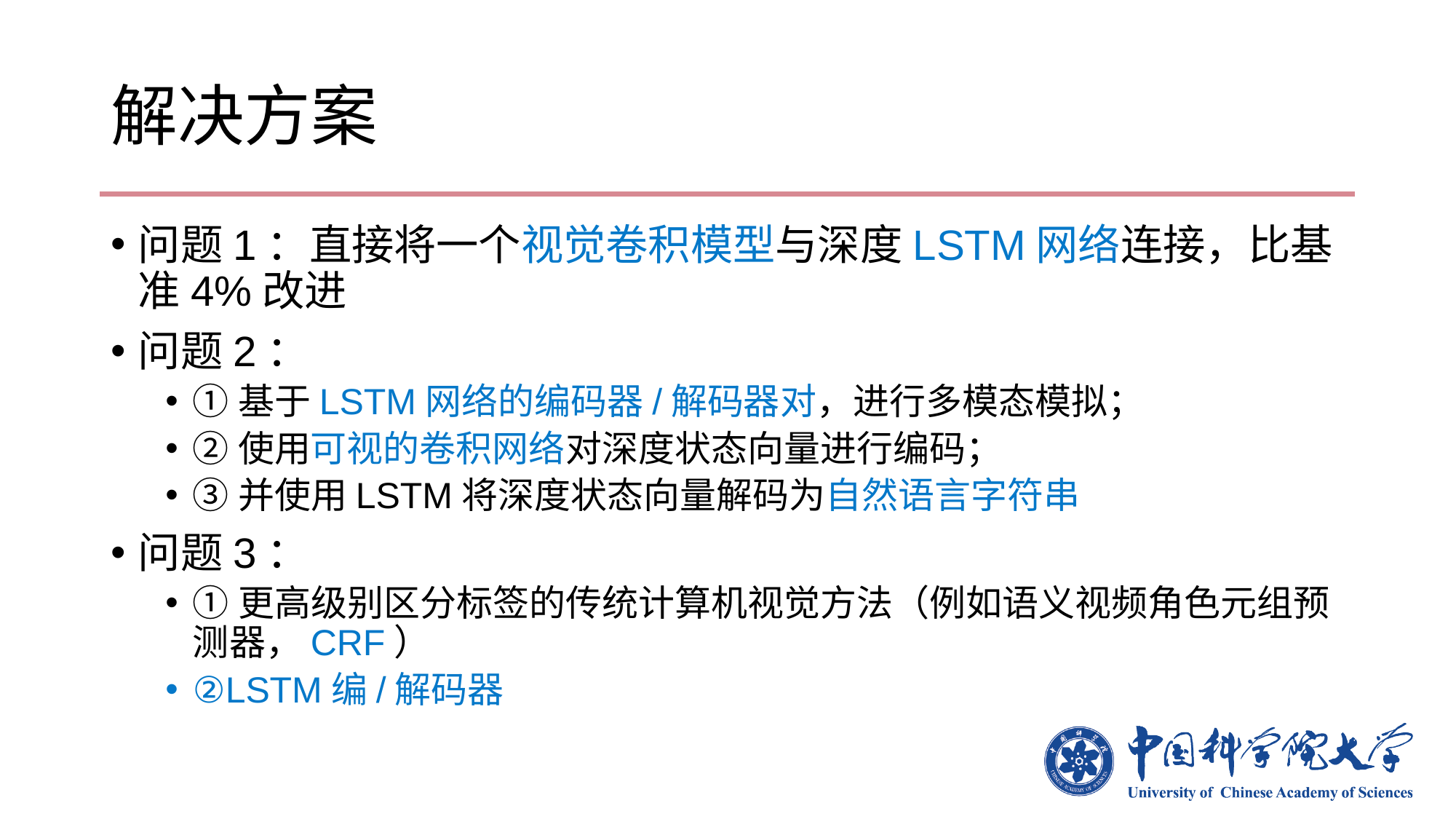

# 解决方案
问题1：直接将一个视觉卷积模型与深度LSTM网络连接，比基准4%改进
问题2：
①基于LSTM网络的编码器/解码器对，进行多模态模拟；
②使用可视的卷积网络对深度状态向量进行编码；
③并使用LSTM将深度状态向量解码为自然语言字符串
问题3：
①更高级别区分标签的传统计算机视觉方法（例如语义视频角色元组预测器，CRF）
②LSTM编/解码器